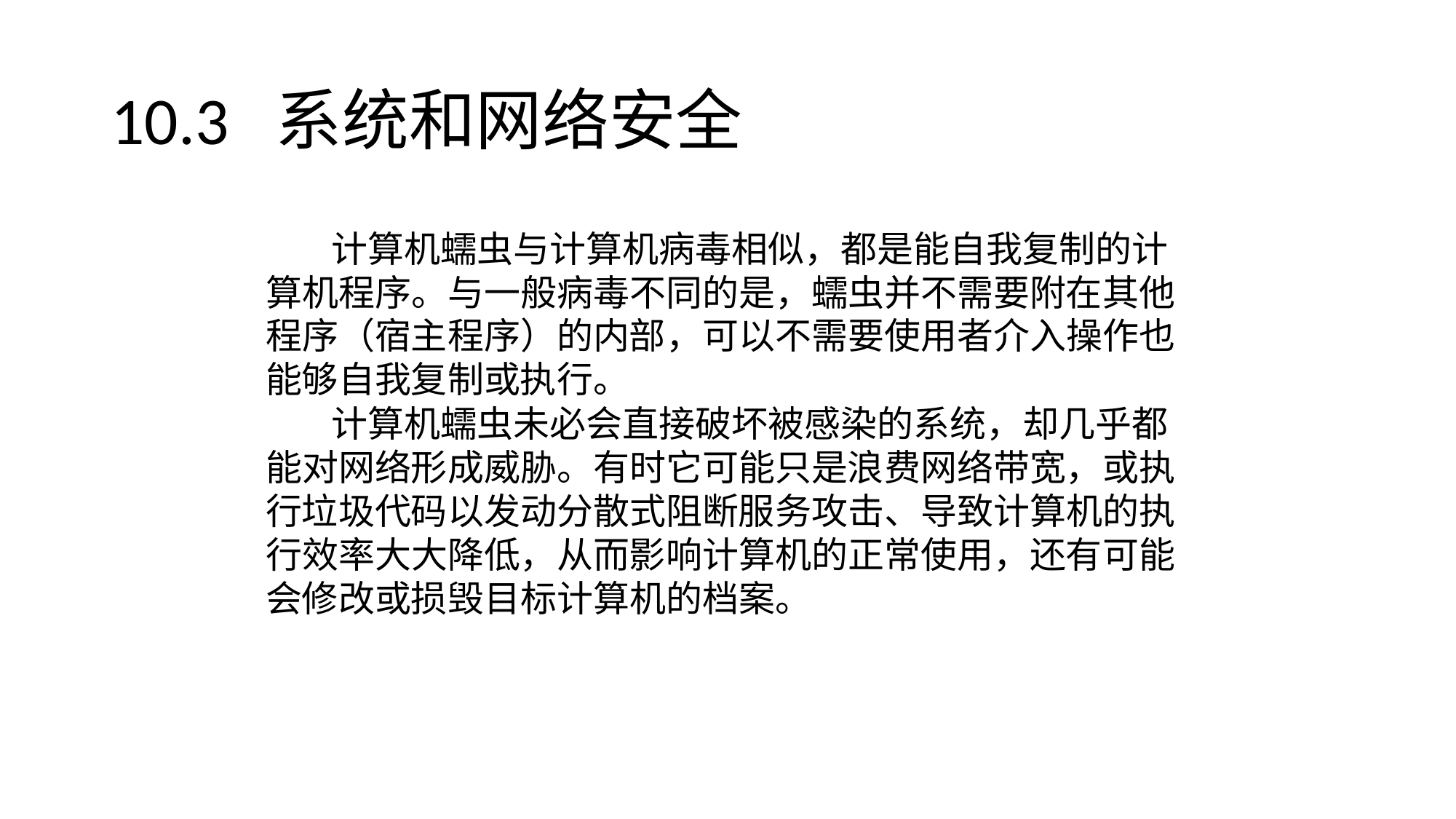

10.3  系统和网络安全
       计算机蠕虫与计算机病毒相似，都是能自我复制的计算机程序。与一般病毒不同的是，蠕虫并不需要附在其他程序（宿主程序）的内部，可以不需要使用者介入操作也能够自我复制或执行。
       计算机蠕虫未必会直接破坏被感染的系统，却几乎都能对网络形成威胁。有时它可能只是浪费网络带宽，或执行垃圾代码以发动分散式阻断服务攻击、导致计算机的执行效率大大降低，从而影响计算机的正常使用，还有可能会修改或损毁目标计算机的档案。
12